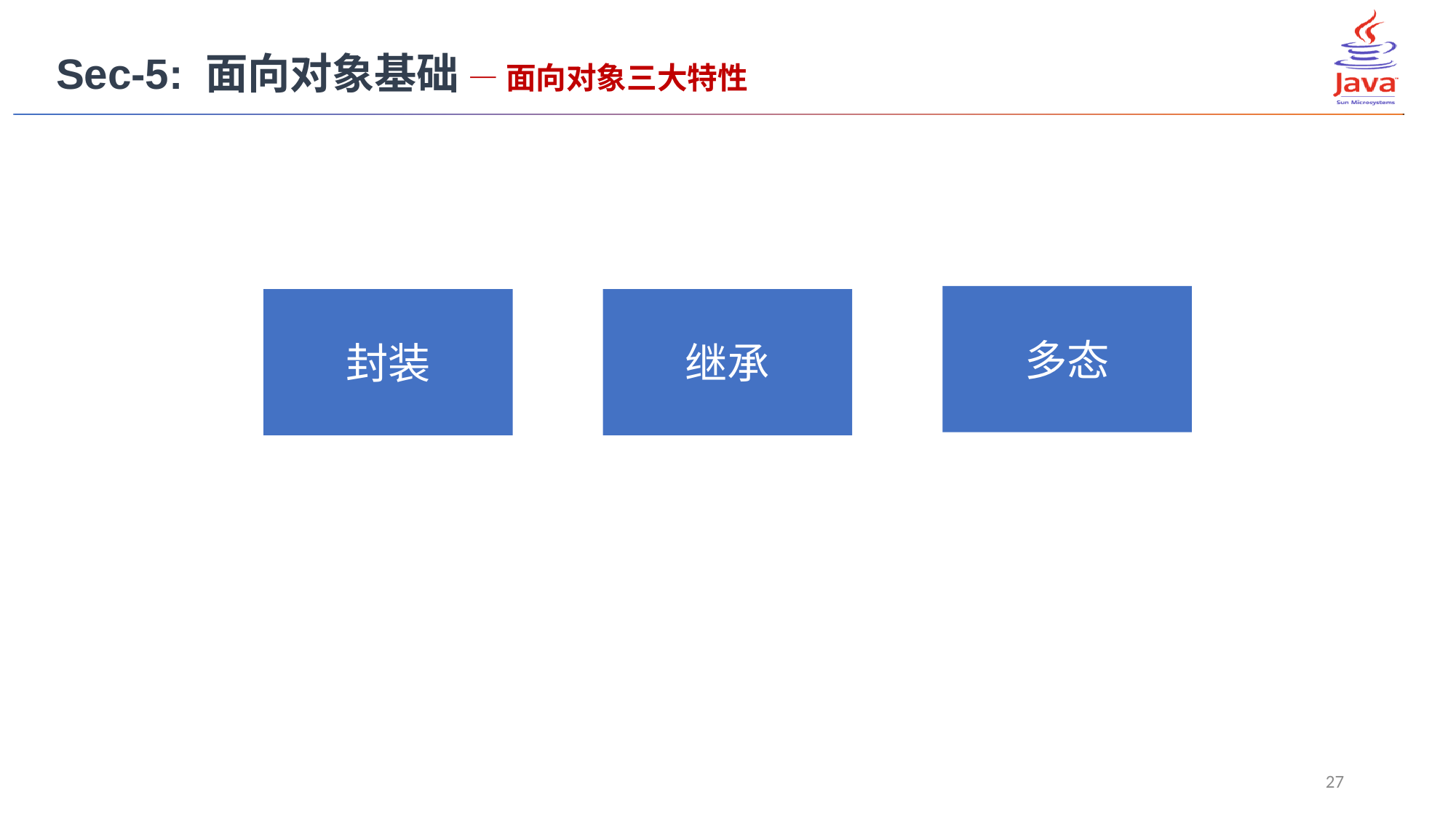

Sec-5: 面向对象基础 — 面向对象三大特性
多态
封装
继承
27